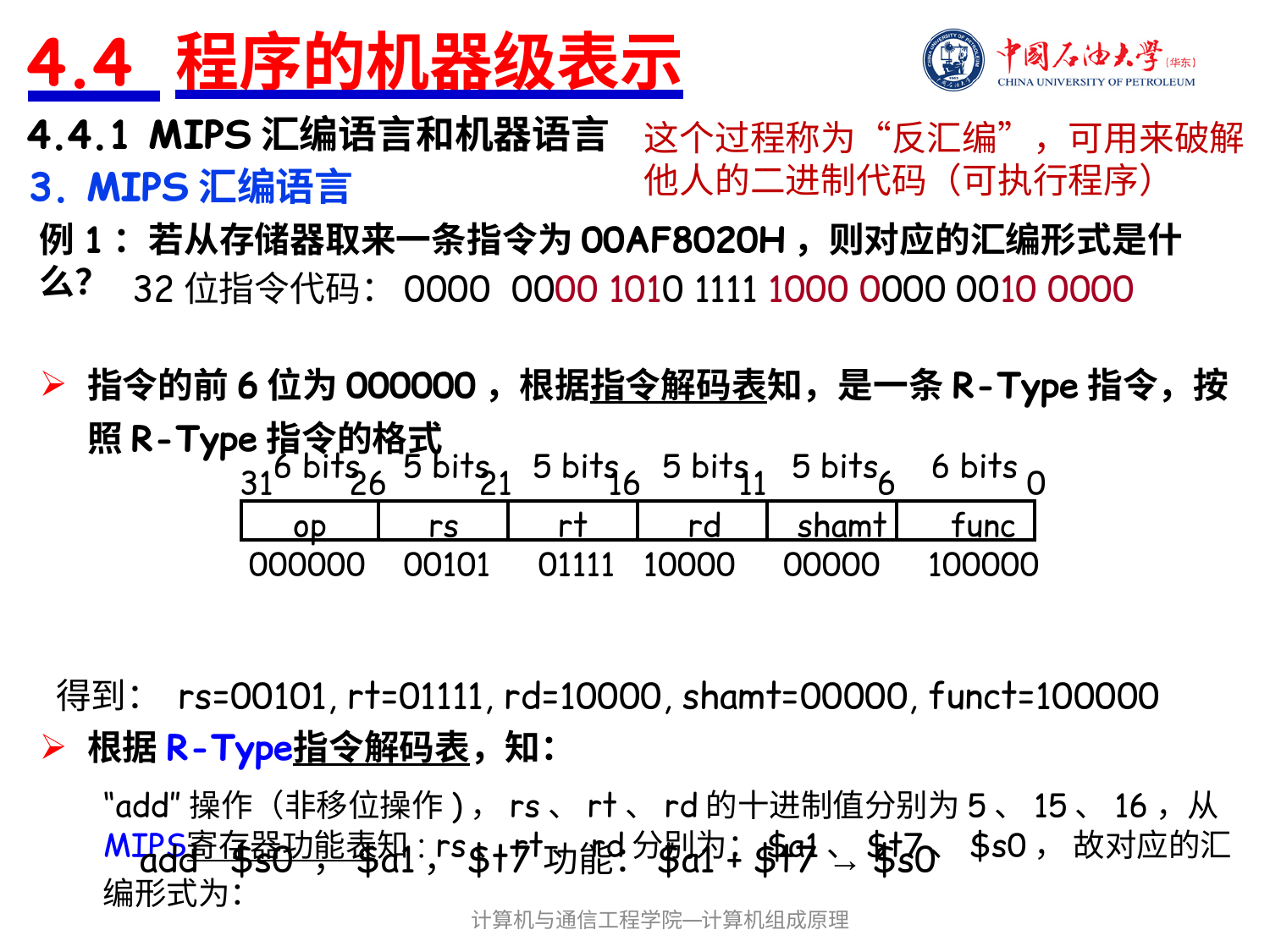

# 4.4 程序的机器级表示
4.4.1 MIPS汇编语言和机器语言
这个过程称为“反汇编”，可用来破解他人的二进制代码（可执行程序）
3. MIPS汇编语言
例1：若从存储器取来一条指令为00AF8020H，则对应的汇编形式是什么？

指令的前6位为000000，根据指令解码表知，是一条R-Type指令，按照R-Type指令的格式

 得到： rs=00101, rt=01111, rd=10000, shamt=00000, funct=100000
根据R-Type指令解码表，知：
“add”操作（非移位操作)，rs、rt、rd的十进制值分别为5、15、16，从MIPS寄存器功能表知: rs、rt、rd分别为：$a1、$t7、$s0， 故对应的汇编形式为：
32位指令代码：0000  0000 1010 1111 1000 0000 0010 0000
6 bits
5 bits
5 bits
5 bits
5 bits
6 bits
31
26
21
16
11
6
0
op

rs

rt

rd

shamt

func

000000    00101     01111   10000     00000     100000

 add   $s0 ，$a1，$t7
功能：$a1 + $t7 → $s0
计算机与通信工程学院—计算机组成原理
78